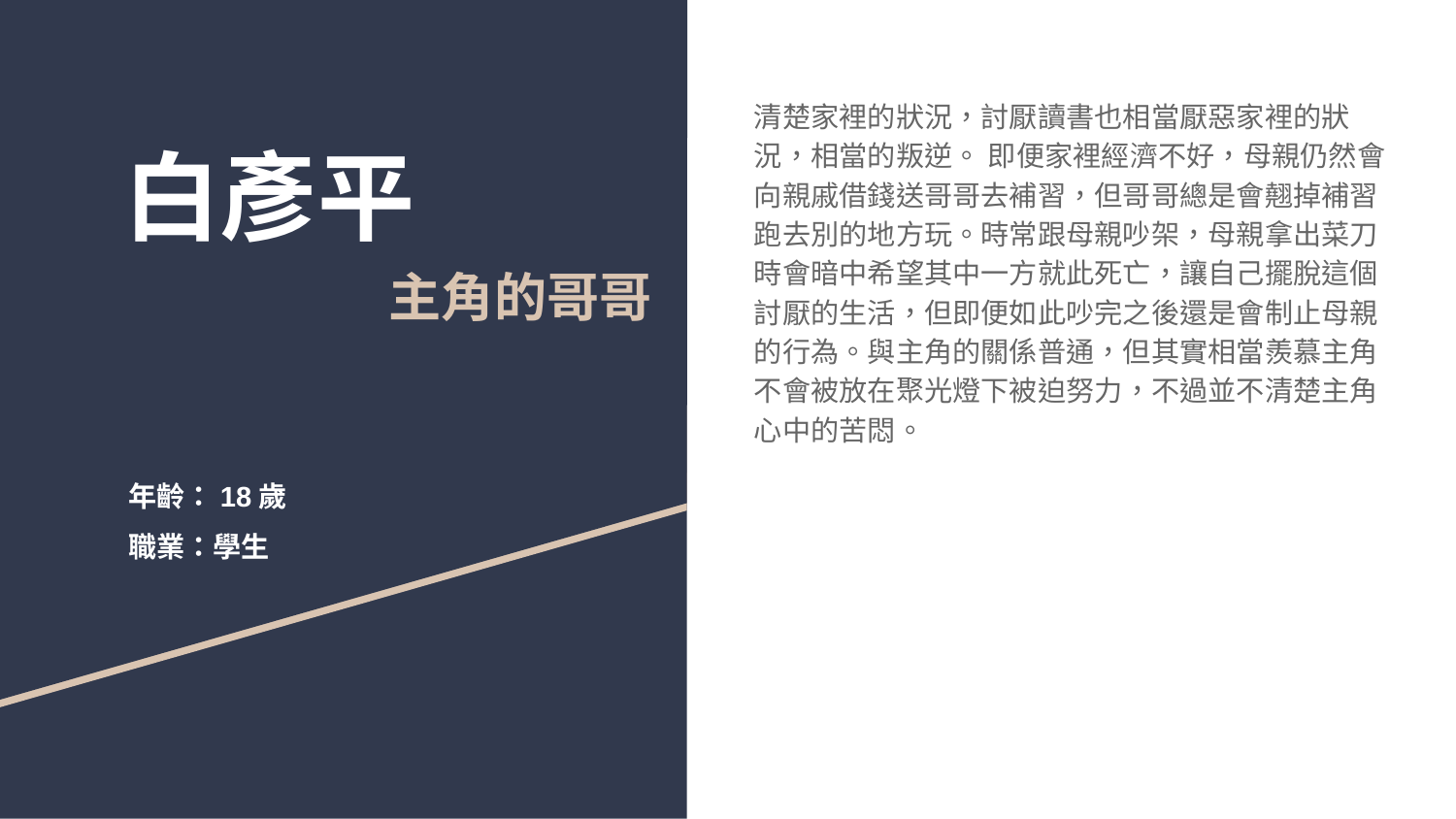

清楚家裡的狀況，討厭讀書也相當厭惡家裡的狀況，相當的叛逆。 即便家裡經濟不好，母親仍然會向親戚借錢送哥哥去補習，但哥哥總是會翹掉補習跑去別的地方玩。時常跟母親吵架，母親拿出菜刀時會暗中希望其中一方就此死亡，讓自己擺脫這個討厭的生活，但即便如此吵完之後還是會制止母親的行為。與主角的關係普通，但其實相當羨慕主角不會被放在聚光燈下被迫努力，不過並不清楚主角心中的苦悶。
# 白彥平
主角的哥哥
年齡：18歲
職業：學生